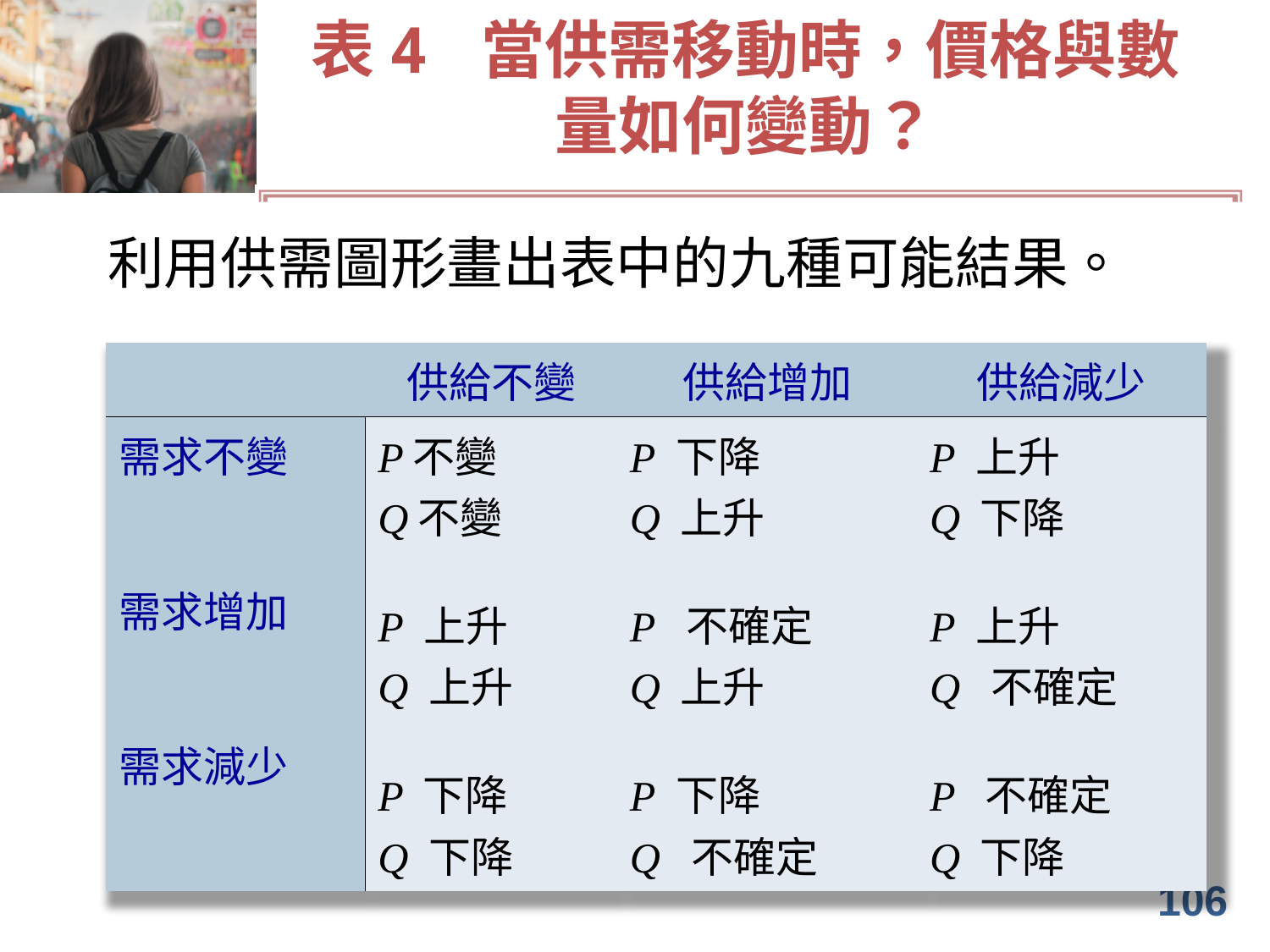

# 表4 當供需移動時，價格與數量如何變動？
利用供需圖形畫出表中的九種可能結果。
|  | 供給不變 | 供給增加 | 供給減少 |
| --- | --- | --- | --- |
| 需求不變 需求增加 需求減少 | P不變 Q不變 P 上升 Q 上升 P 下降 Q 下降 | P 下降 Q 上升 P 不確定 Q 上升 P 下降 Q 不確定 | P 上升 Q 下降 P 上升 Q 不確定 P 不確定 Q 下降 |
106